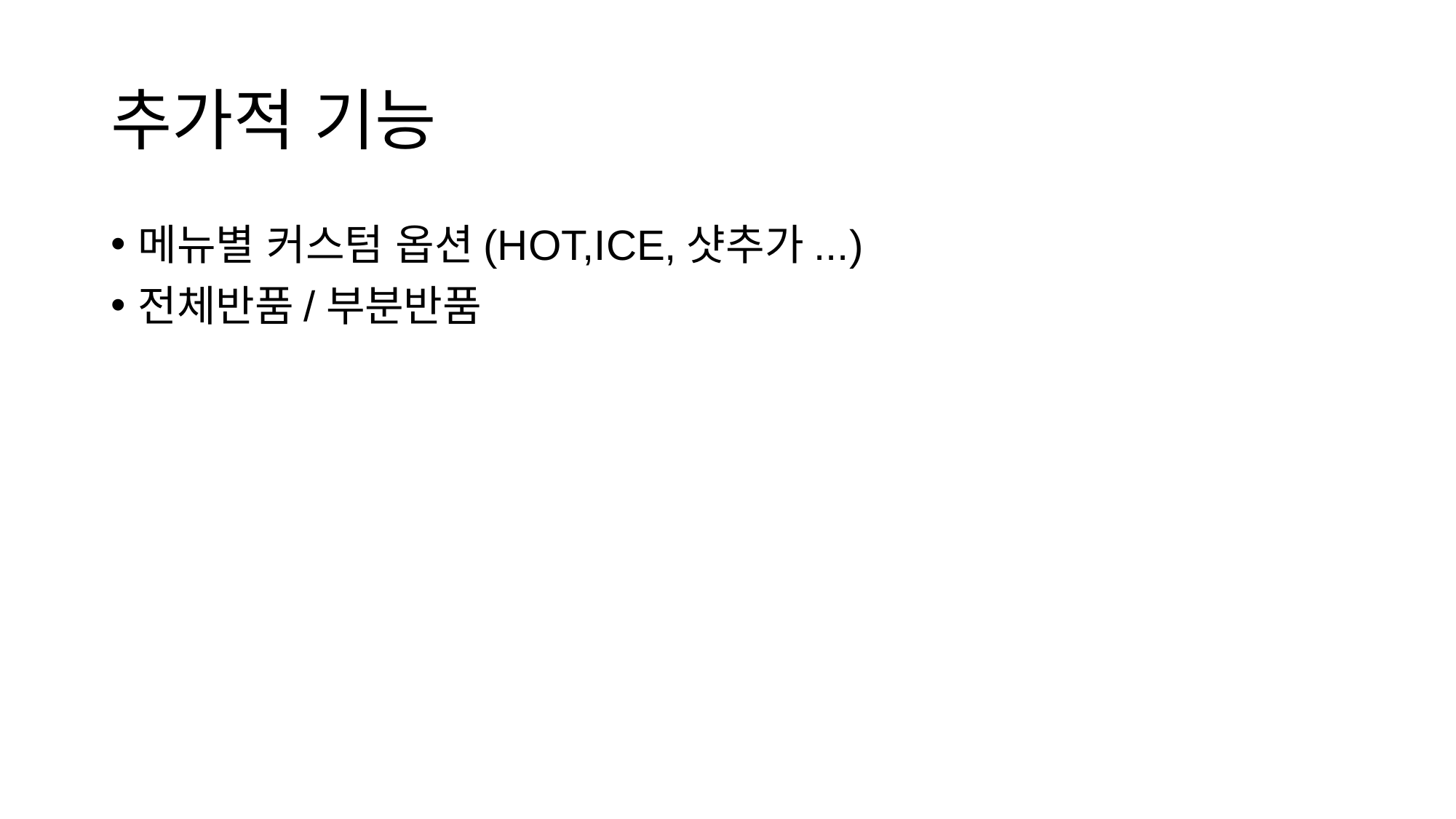

# 추가적 기능
메뉴별 커스텀 옵션(HOT,ICE,샷추가...)
전체반품/부분반품